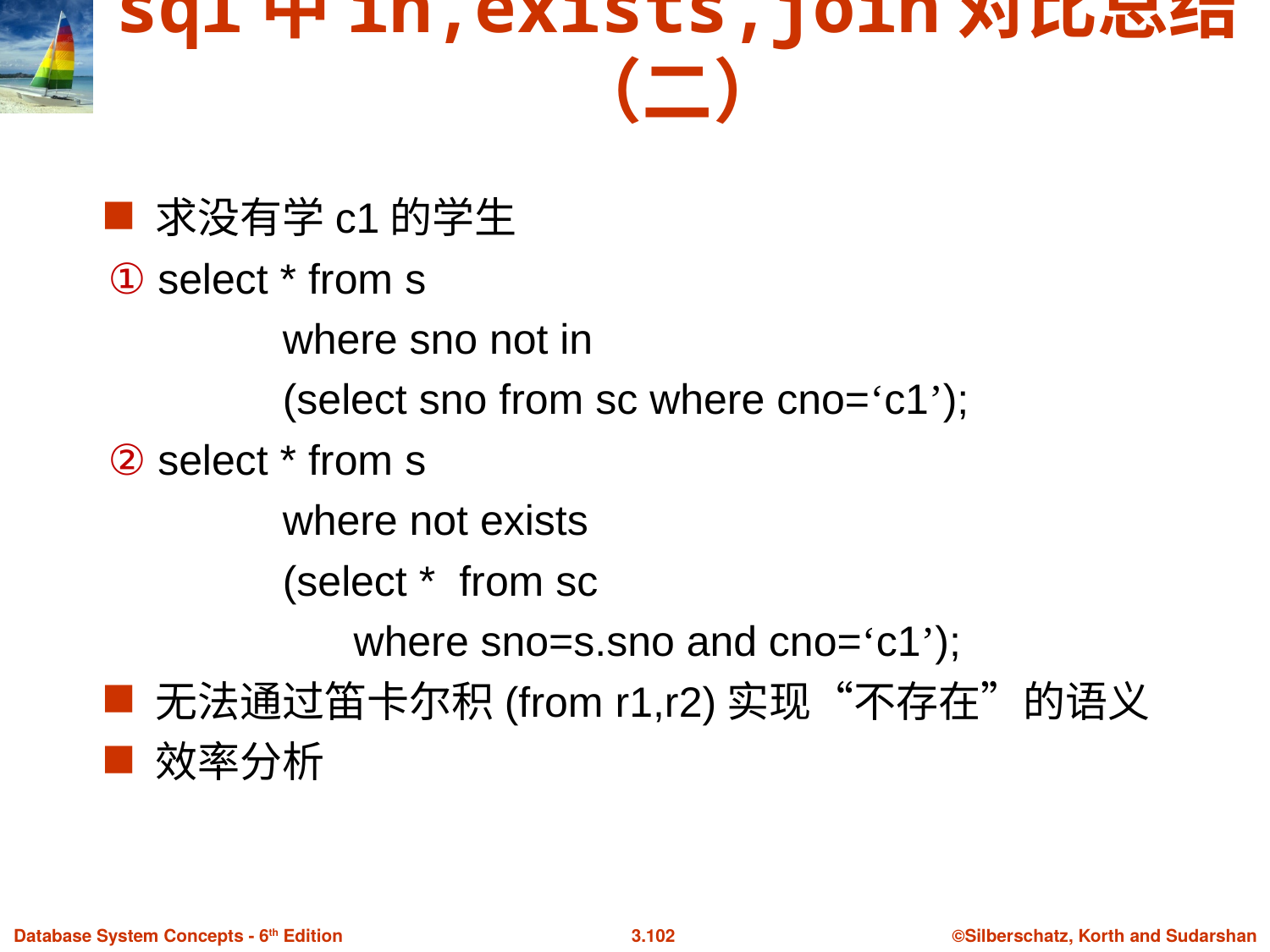

# sql中in,exists,join对比总结（二）
求没有学c1的学生
① select * from s
		where sno not in
		(select sno from sc where cno=‘c1’);
② select * from s
		where not exists
		(select *  from sc
		      where sno=s.sno and cno=‘c1’);
无法通过笛卡尔积(from r1,r2)实现“不存在”的语义
效率分析